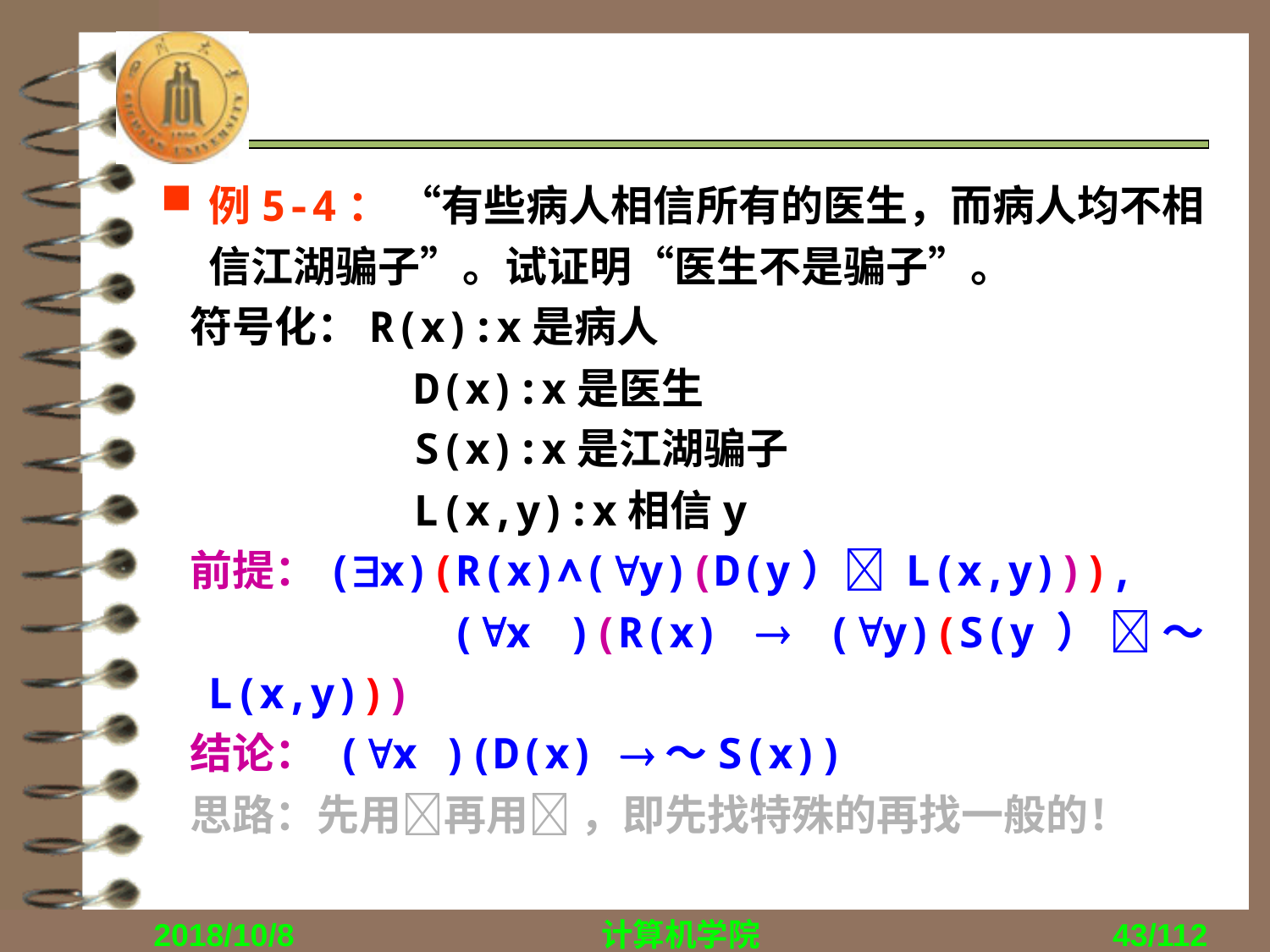

#
例5-4： “有些病人相信所有的医生，而病人均不相信江湖骗子”。试证明“医生不是骗子”。
  符号化：R(x):x是病人
          D(x):x是医生
          S(x):x是江湖骗子
          L(x,y):x相信y
  前提：(∃x)(R(x)∧(∀y)(D(y）→ L(x,y))),
        (∀x )(R(x) → (∀y)(S(y）→～ L(x,y)))
  结论： (∀x )(D(x) →～S(x))
  思路：先用∃再用∀ ，即先找特殊的再找一般的！
2018/10/8
计算机学院
43/112